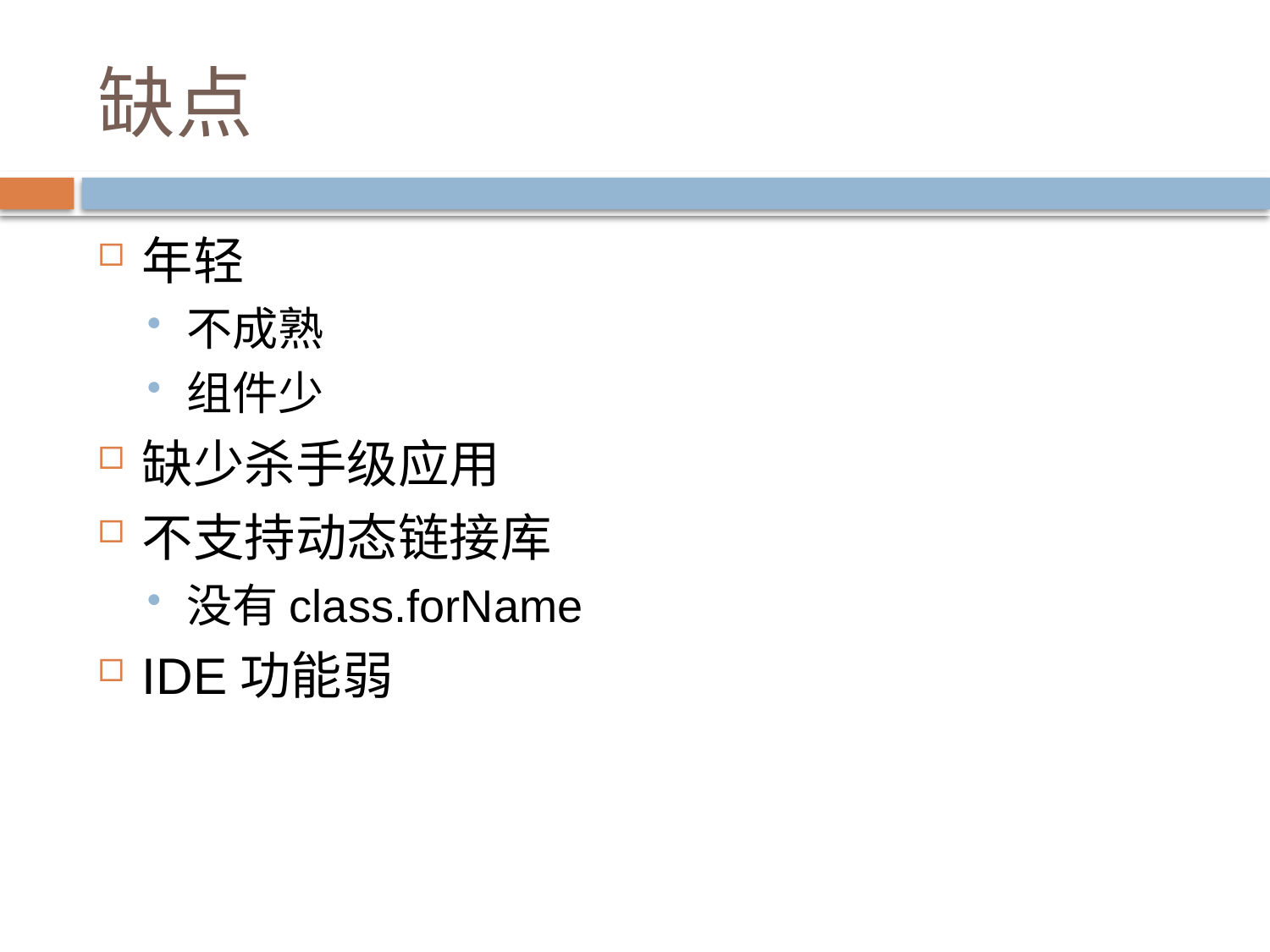

# 缺点
年轻
不成熟
组件少
缺少杀手级应用
不支持动态链接库
没有class.forName
IDE功能弱